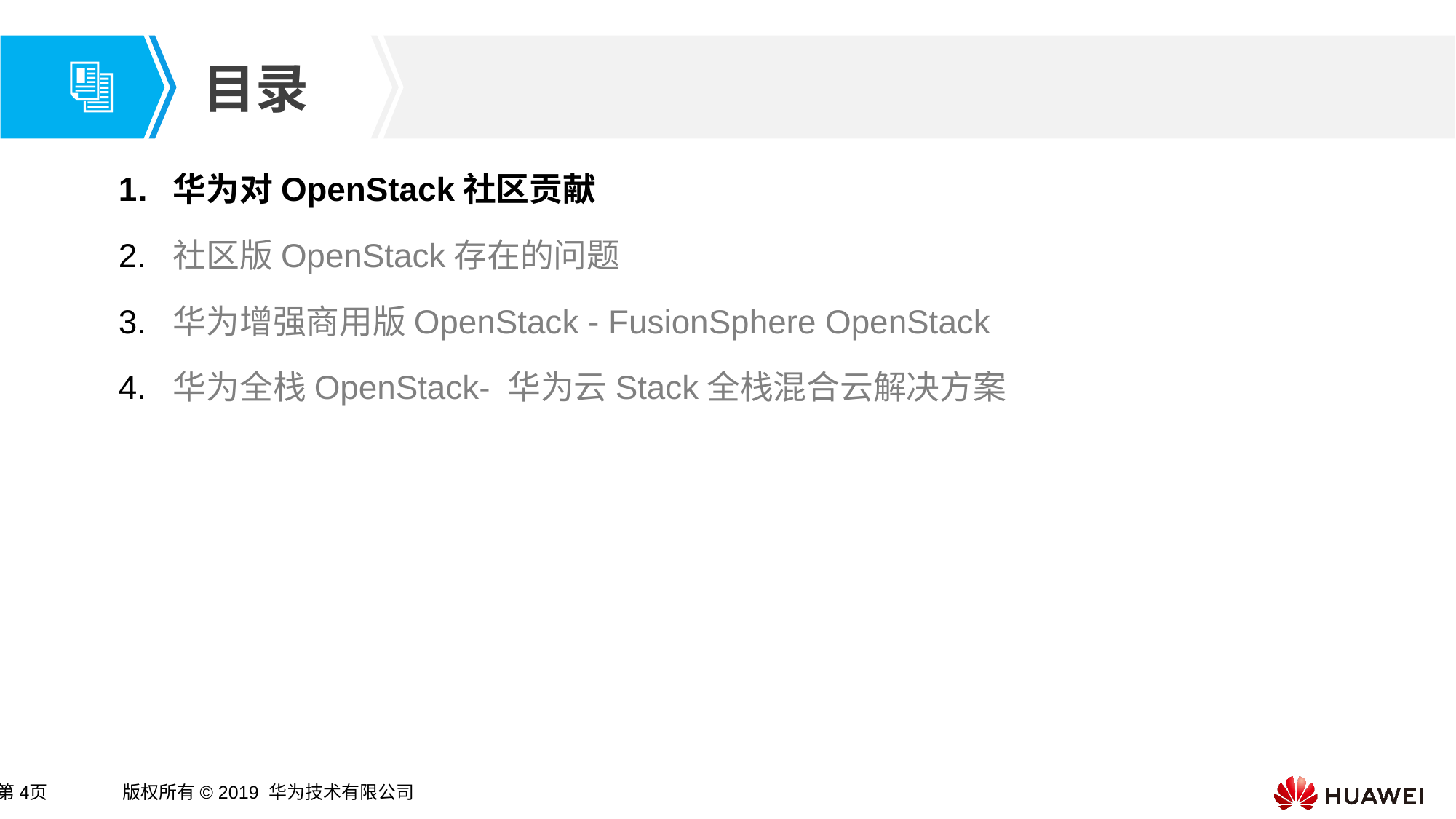

华为对OpenStack社区贡献
社区版OpenStack存在的问题
华为增强商用版OpenStack - FusionSphere OpenStack
华为全栈OpenStack- 华为云Stack全栈混合云解决方案